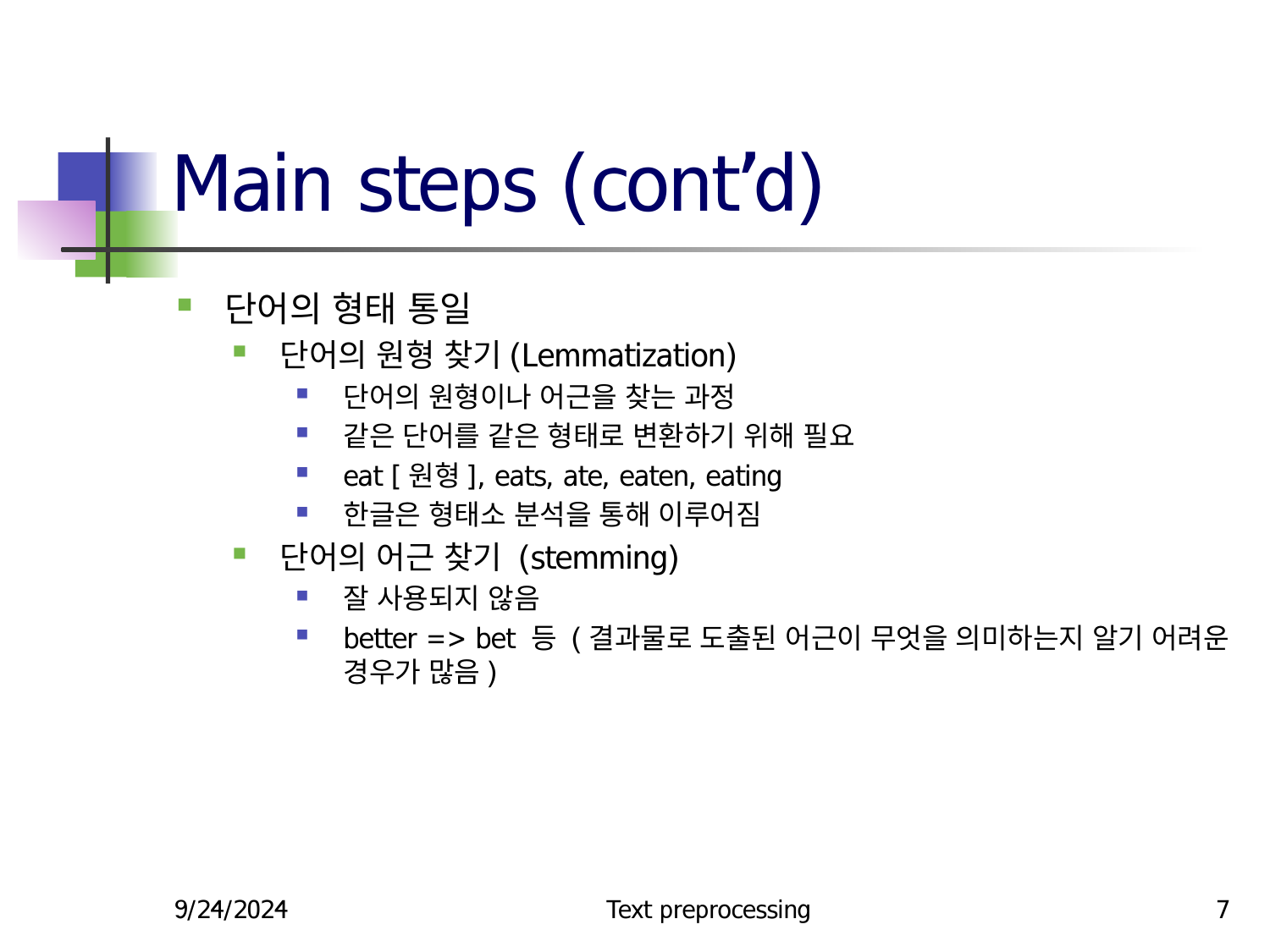

# Main steps (cont’d)
단어의 형태 통일
단어의 원형 찾기(Lemmatization)
단어의 원형이나 어근을 찾는 과정
같은 단어를 같은 형태로 변환하기 위해 필요
eat [원형], eats, ate, eaten, eating
한글은 형태소 분석을 통해 이루어짐
단어의 어근 찾기 (stemming)
잘 사용되지 않음
better => bet 등 (결과물로 도출된 어근이 무엇을 의미하는지 알기 어려운 경우가 많음)
9/24/2024
Text preprocessing
7